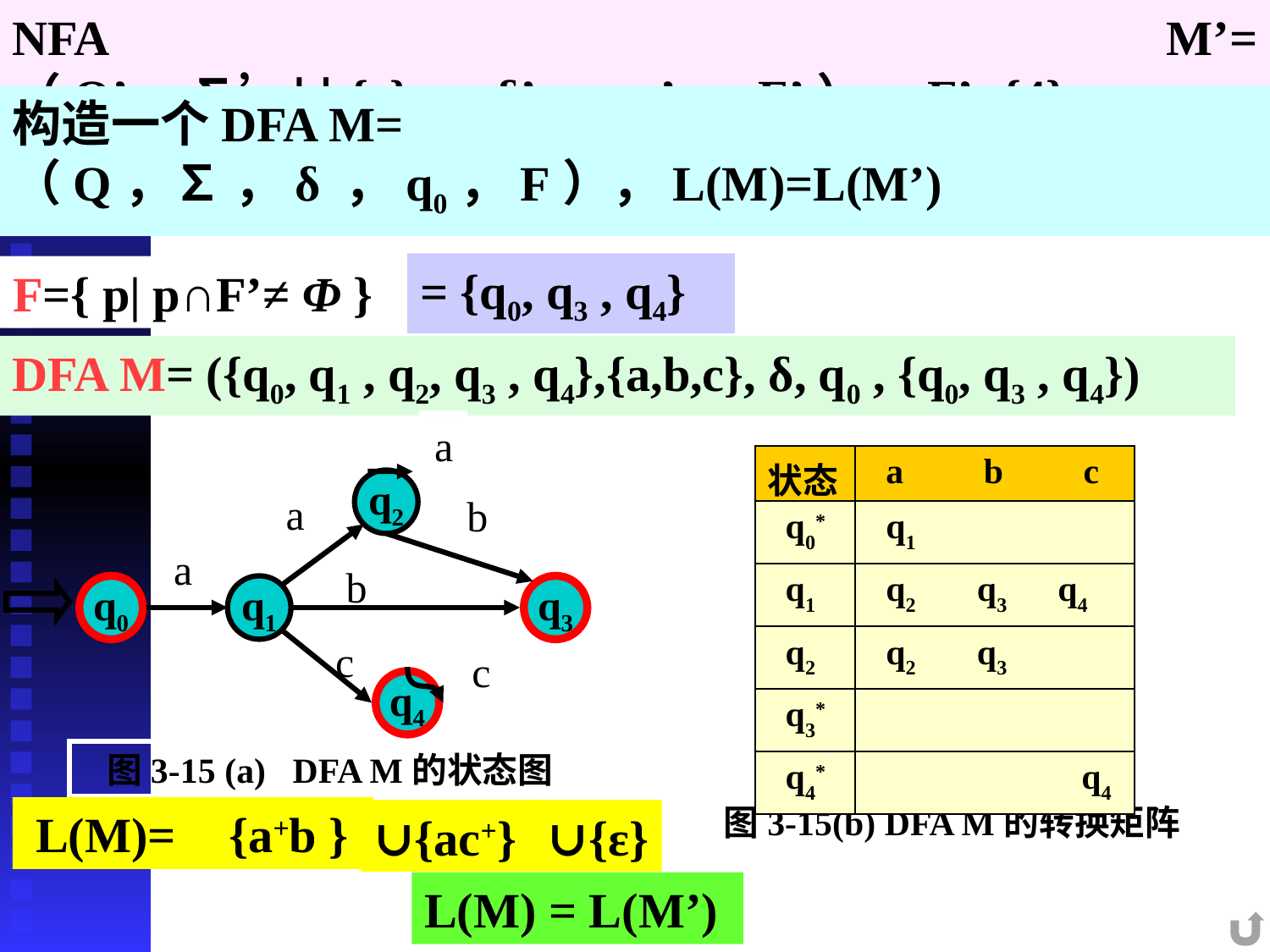

NFA M’= （Q’，∑’∪{ε} ，δ’ ，q0’ ，F’），F’={4}
构造一个DFA M= （Q，∑ ，δ ，q0，F），L(M)=L(M’)
q0 ={1,4}、q1 = {2,3}、q2={2}、q3={4}、q4={3,4}
= {q0, q3 , q4}
F={ p| p∩F’≠ Φ }
DFA M= ({q0, q1 , q2, q3 , q4},{a,b,c}, δ, q0 , {q0, q3 , q4})
a
q2
a
b
a
b
q0
q1
q3
c
c
q4
图3-15 (a)   DFA M的状态图
| 状态 | a b c |
| --- | --- |
| q0\* | q1 |
| q1 | q2 q3 q4 |
| q2 | q2 q3 |
| q3\* |  |
| q4\* | q4 |

图3-15(b) DFA M的转换矩阵
 L(M)=
{a+b }
∪{ac+}
∪{ε}
34
L(M) = L(M’)